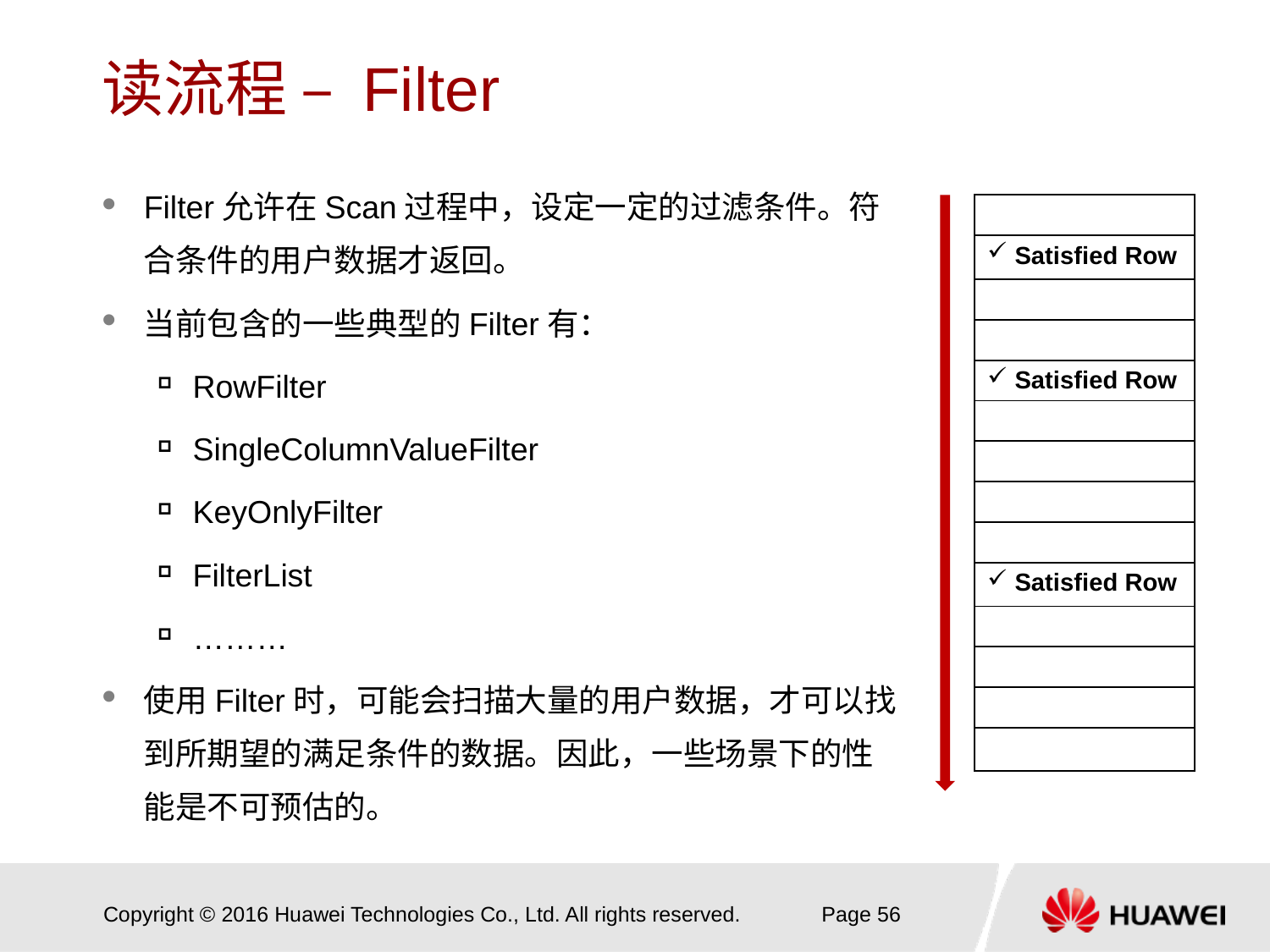

# 读流程 – Filter
Filter允许在Scan过程中，设定一定的过滤条件。符合条件的用户数据才返回。
当前包含的一些典型的Filter有：
RowFilter
SingleColumnValueFilter
KeyOnlyFilter
FilterList
………
使用Filter时，可能会扫描大量的用户数据，才可以找到所期望的满足条件的数据。因此，一些场景下的性能是不可预估的。

|  |
| --- |
| Satisfied Row |
|  |
|  |
| Satisfied Row |
|  |
|  |
|  |
|  |
| Satisfied Row |
|  |
|  |
|  |
|  |